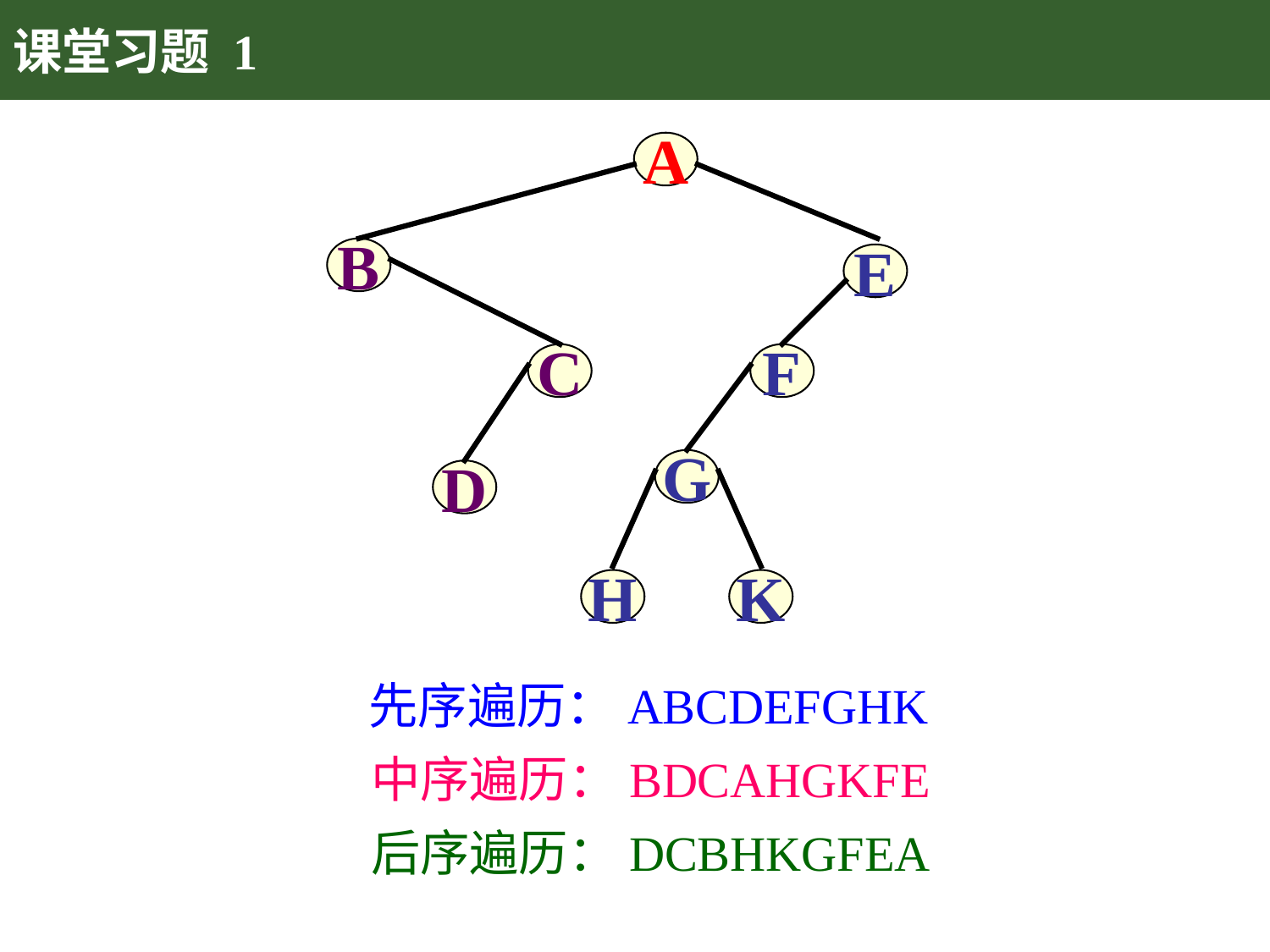

# 课堂习题 1
A

B
E

C
F

G
D

H
K
先序遍历：ABCDEFGHK
中序遍历：BDCAHGKFE
后序遍历：DCBHKGFEA